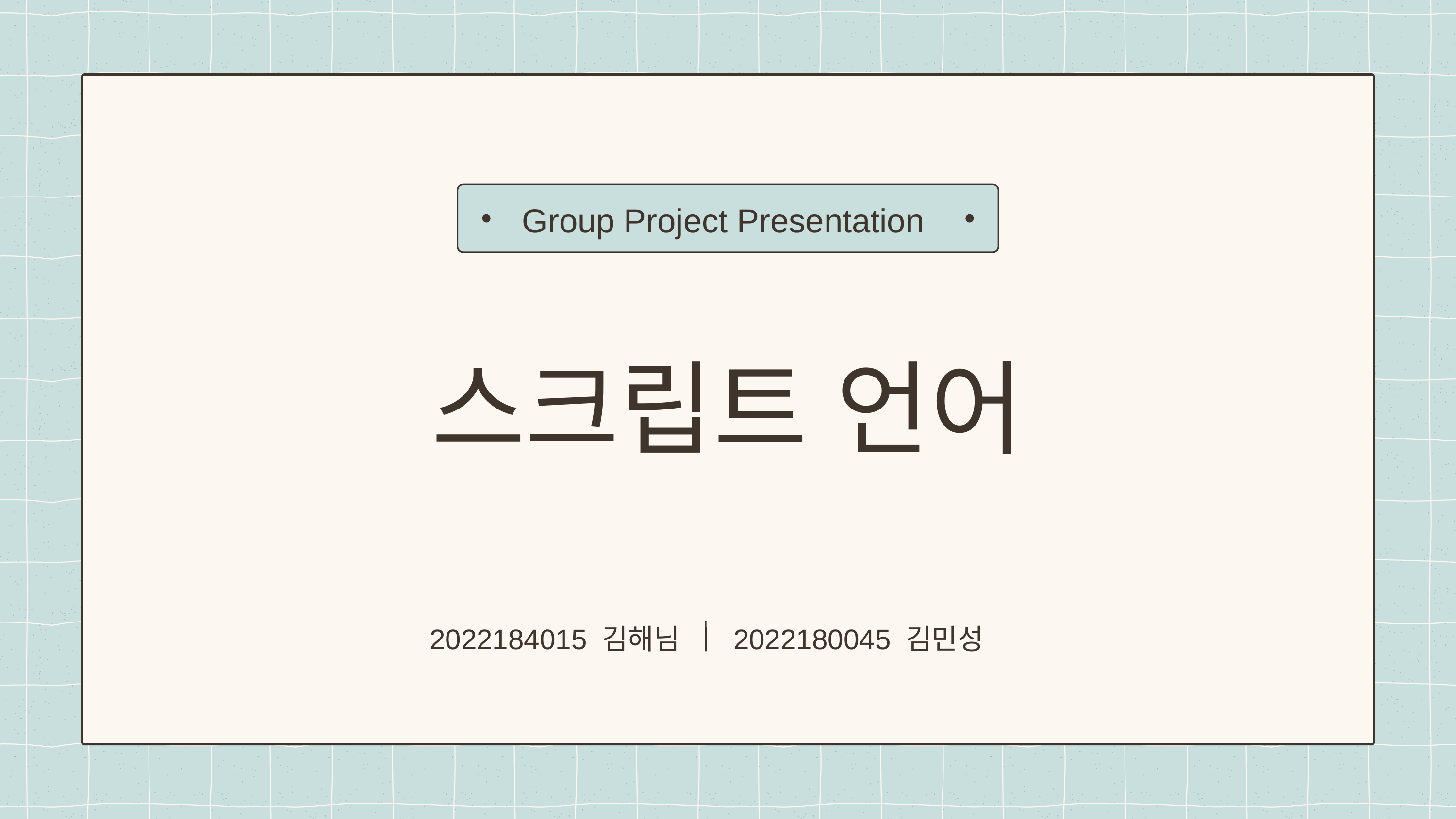

Group Project Presentation

스크립트 언어
2022184015 김해님
2022180045 김민성